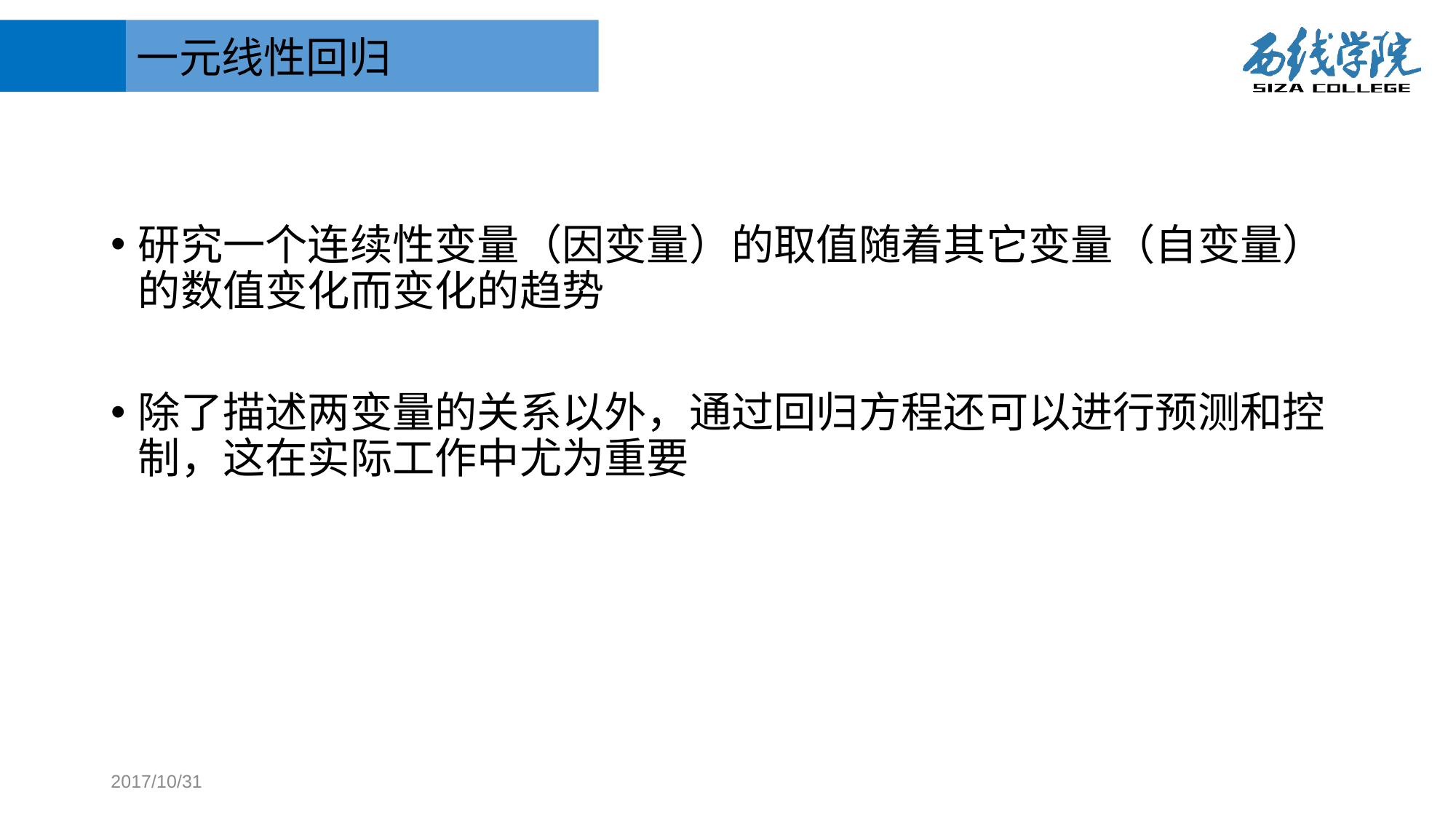

# 一元线性回归
研究一个连续性变量（因变量）的取值随着其它变量（自变量）的数值变化而变化的趋势

除了描述两变量的关系以外，通过回归方程还可以进行预测和控制，这在实际工作中尤为重要

2017/10/31